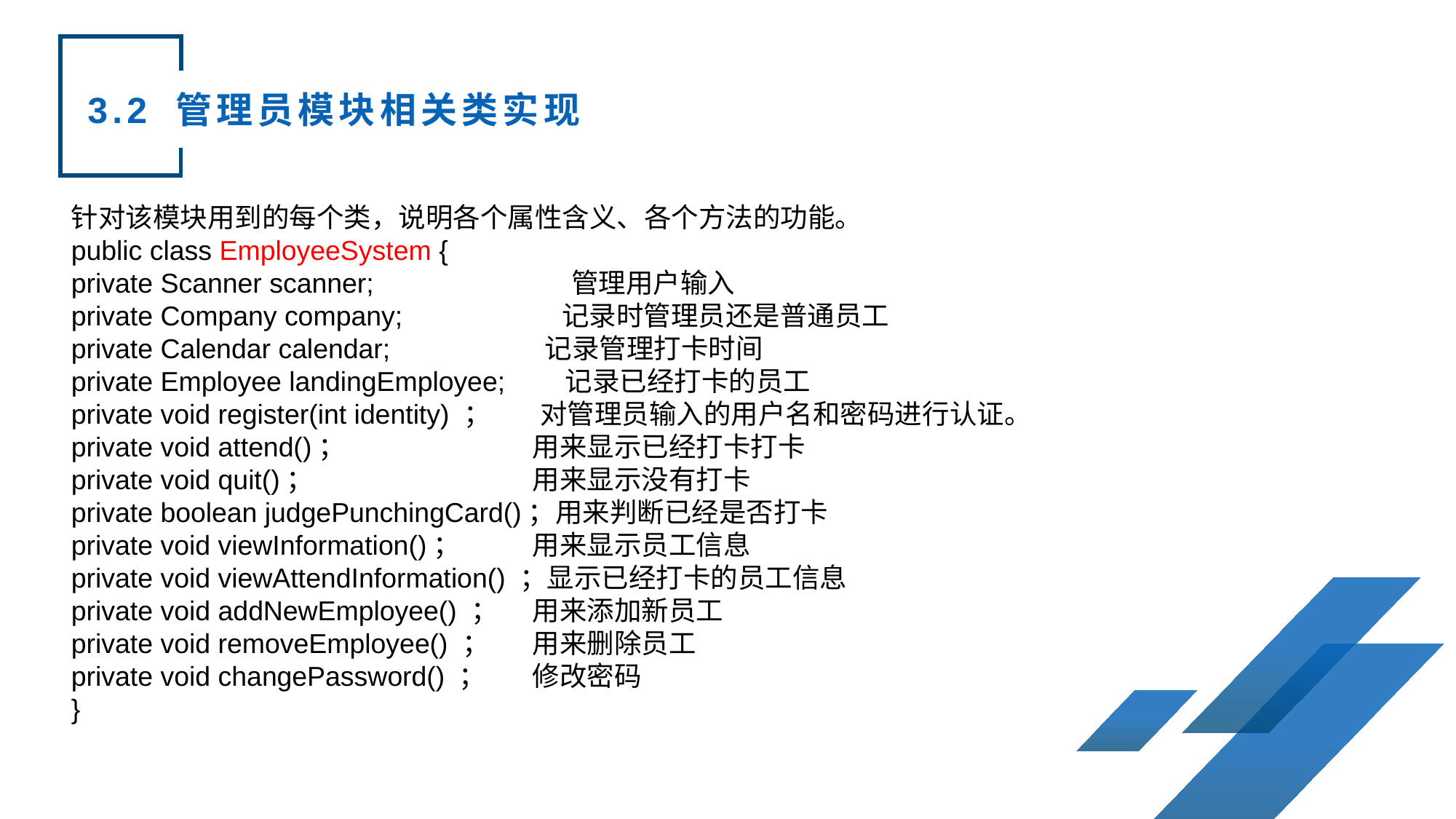

3.2 管理员模块相关类实现
针对该模块用到的每个类，说明各个属性含义、各个方法的功能。
public class EmployeeSystem {
private Scanner scanner;                         管理用户输入
private Company company;                    记录时管理员还是普通员工
private Calendar calendar;		    记录管理打卡时间
private Employee landingEmployee;       记录已经打卡的员工
private void register(int identity) ；        对管理员输入的用户名和密码进行认证。
private void attend()；		    用来显示已经打卡打卡
private void quit()；		    用来显示没有打卡
private boolean judgePunchingCard()；用来判断已经是否打卡
private void viewInformation()；	    用来显示员工信息
private void viewAttendInformation() ；显示已经打卡的员工信息
private void addNewEmployee() ；	    用来添加新员工
private void removeEmployee() ；	    用来删除员工
private void changePassword() ；	    修改密码
}